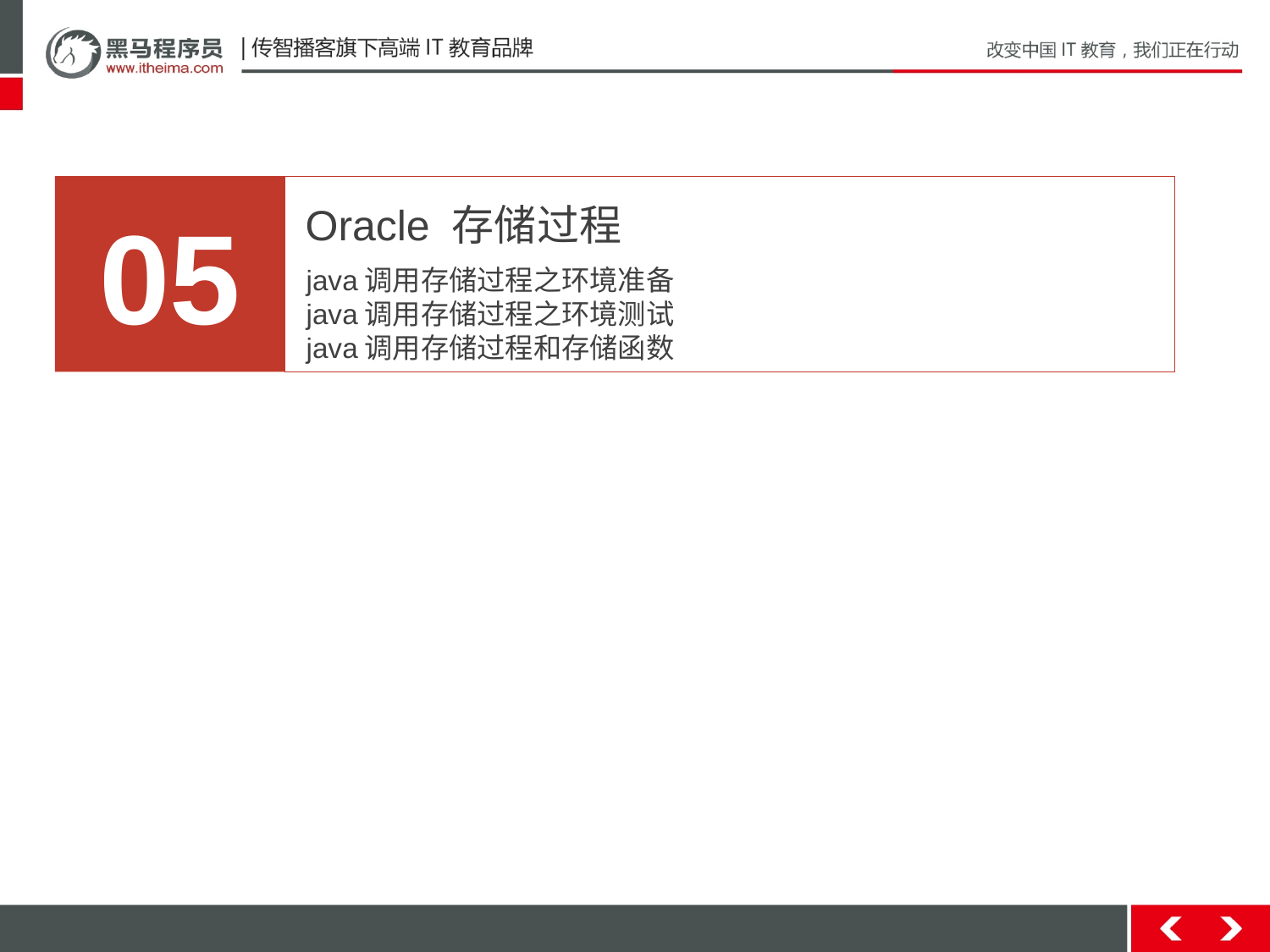

05
Oracle 存储过程
java调用存储过程之环境准备
java调用存储过程之环境测试
java调用存储过程和存储函数